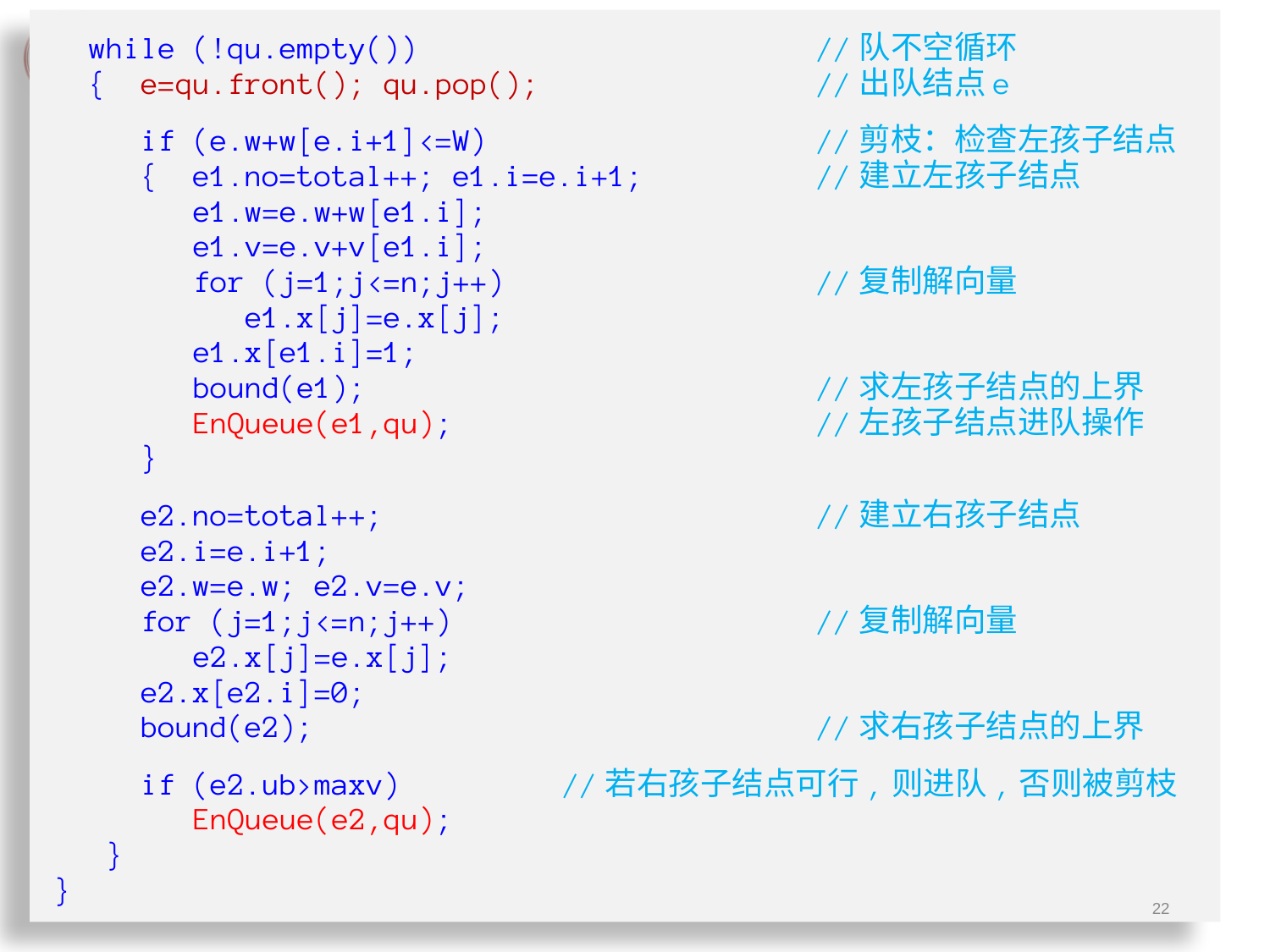

while (!qu.empty())				//队不空循环
  {  e=qu.front(); qu.pop();			//出队结点e
     if (e.w+w[e.i+1]<=W)			//剪枝：检查左孩子结点
     {  e1.no=total++; e1.i=e.i+1;		//建立左孩子结点
        e1.w=e.w+w[e1.i];
        e1.v=e.v+v[e1.i];
        for (j=1;j<=n;j++)			//复制解向量
           e1.x[j]=e.x[j];
        e1.x[e1.i]=1;
        bound(e1);				//求左孩子结点的上界
        EnQueue(e1,qu);			//左孩子结点进队操作
     }
     e2.no=total++;				//建立右孩子结点
     e2.i=e.i+1;
     e2.w=e.w; e2.v=e.v;
     for (j=1;j<=n;j++)			//复制解向量
        e2.x[j]=e.x[j];
     e2.x[e2.i]=0;
     bound(e2);				//求右孩子结点的上界
     if (e2.ub>maxv)		//若右孩子结点可行,则进队,否则被剪枝
        EnQueue(e2,qu);
   }
}
22